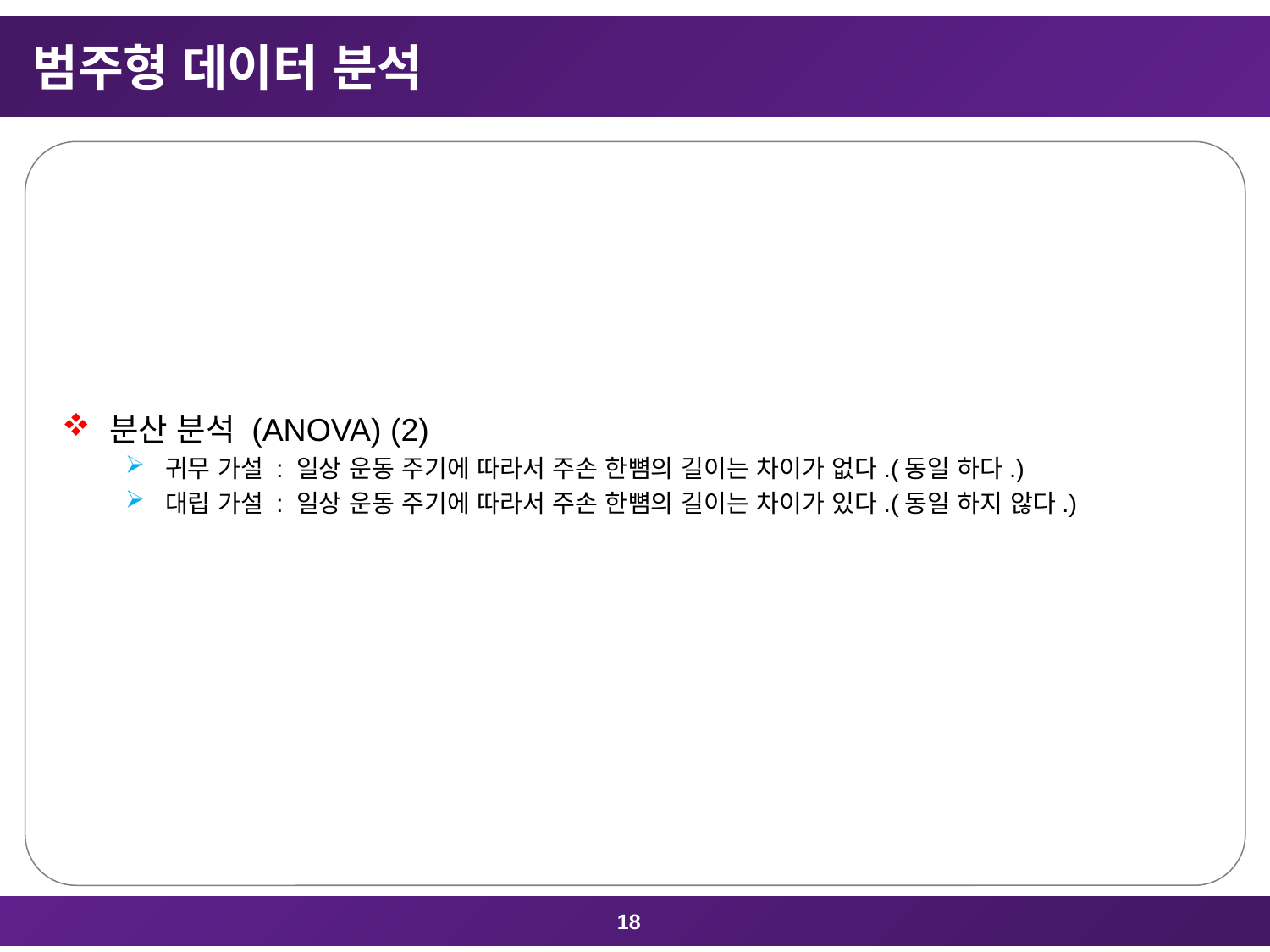

# 범주형 데이터 분석
분산 분석 (ANOVA) (2)
귀무 가설 : 일상 운동 주기에 따라서 주손 한뼘의 길이는 차이가 없다.(동일 하다.)
대립 가설 : 일상 운동 주기에 따라서 주손 한뼘의 길이는 차이가 있다.(동일 하지 않다.)
18